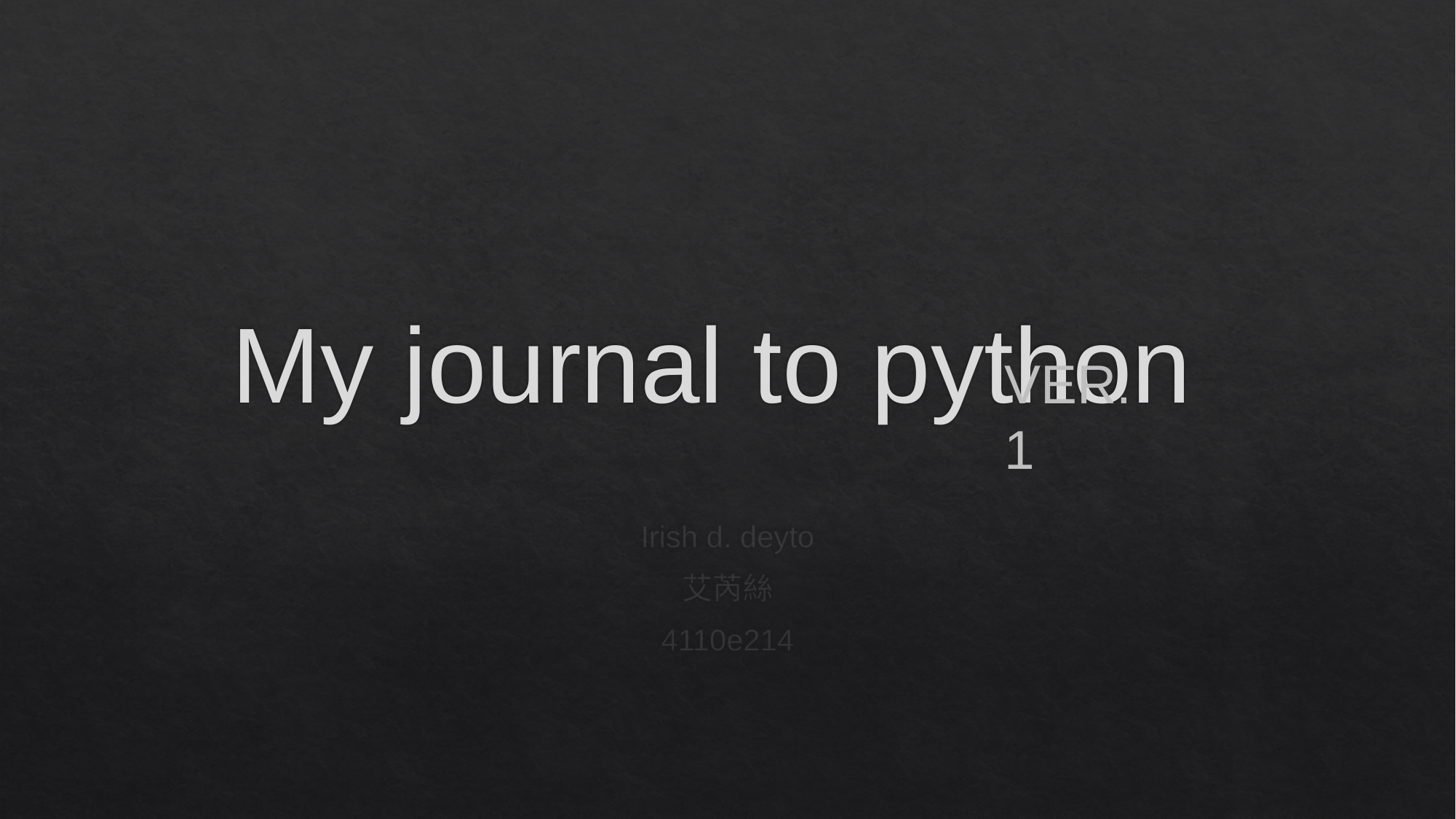

# My journal to python
VER.1
Irish d. deyto
艾芮絲
4110e214